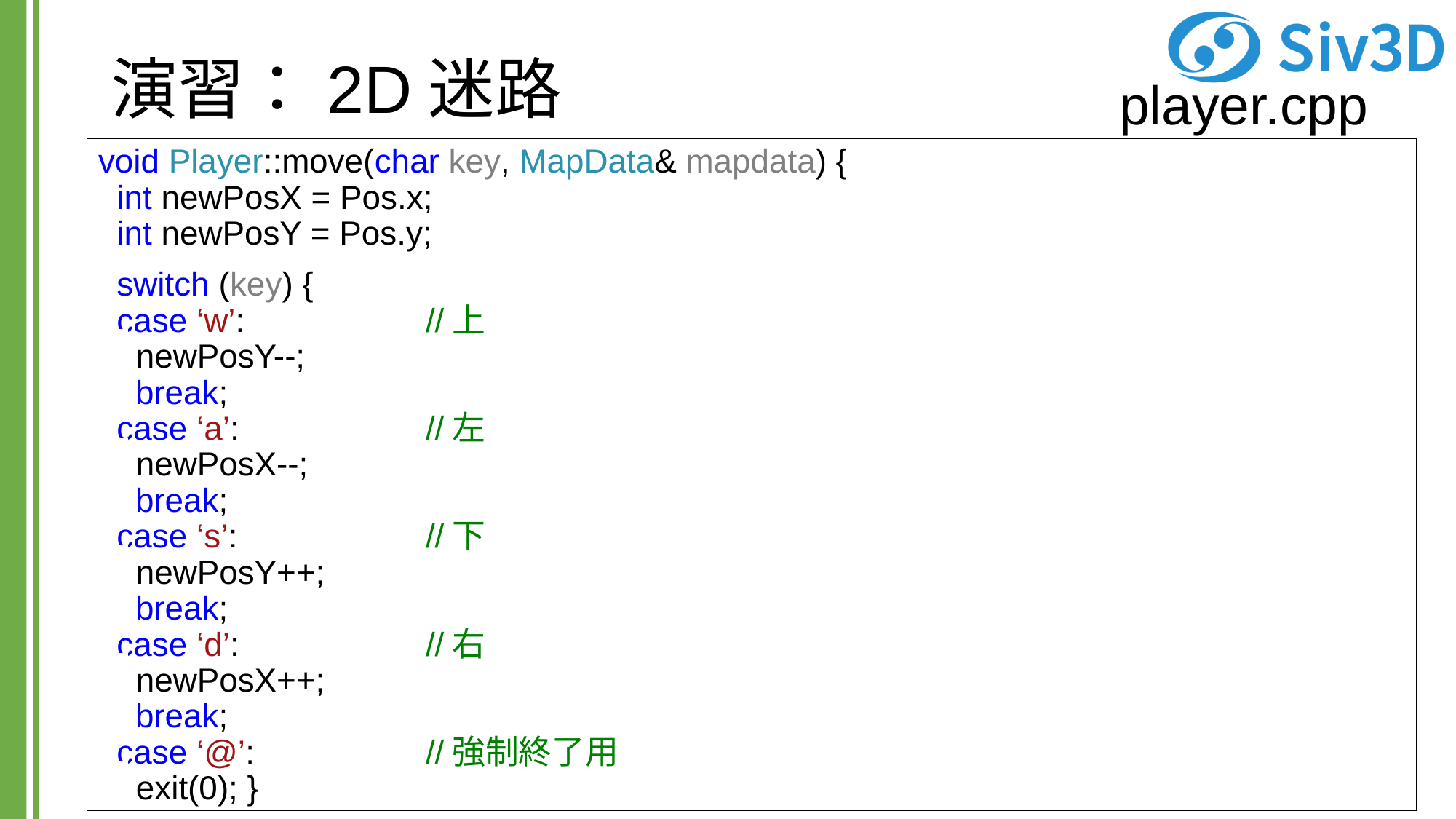

# 演習：2D迷路
player.cpp
void Player::move(char key, MapData& mapdata) {
  int newPosX = Pos.x;
  int newPosY = Pos.y;
  switch (key) {
  case ‘w’: 		//上
    newPosY--;
    break;
  case ‘a’: 		//左
    newPosX--;
    break;
  case ‘s’: 		//下
    newPosY++;
    break;
  case ‘d’: 		//右
    newPosX++;
    break;
  case ‘@’: 		//強制終了用
    exit(0); }